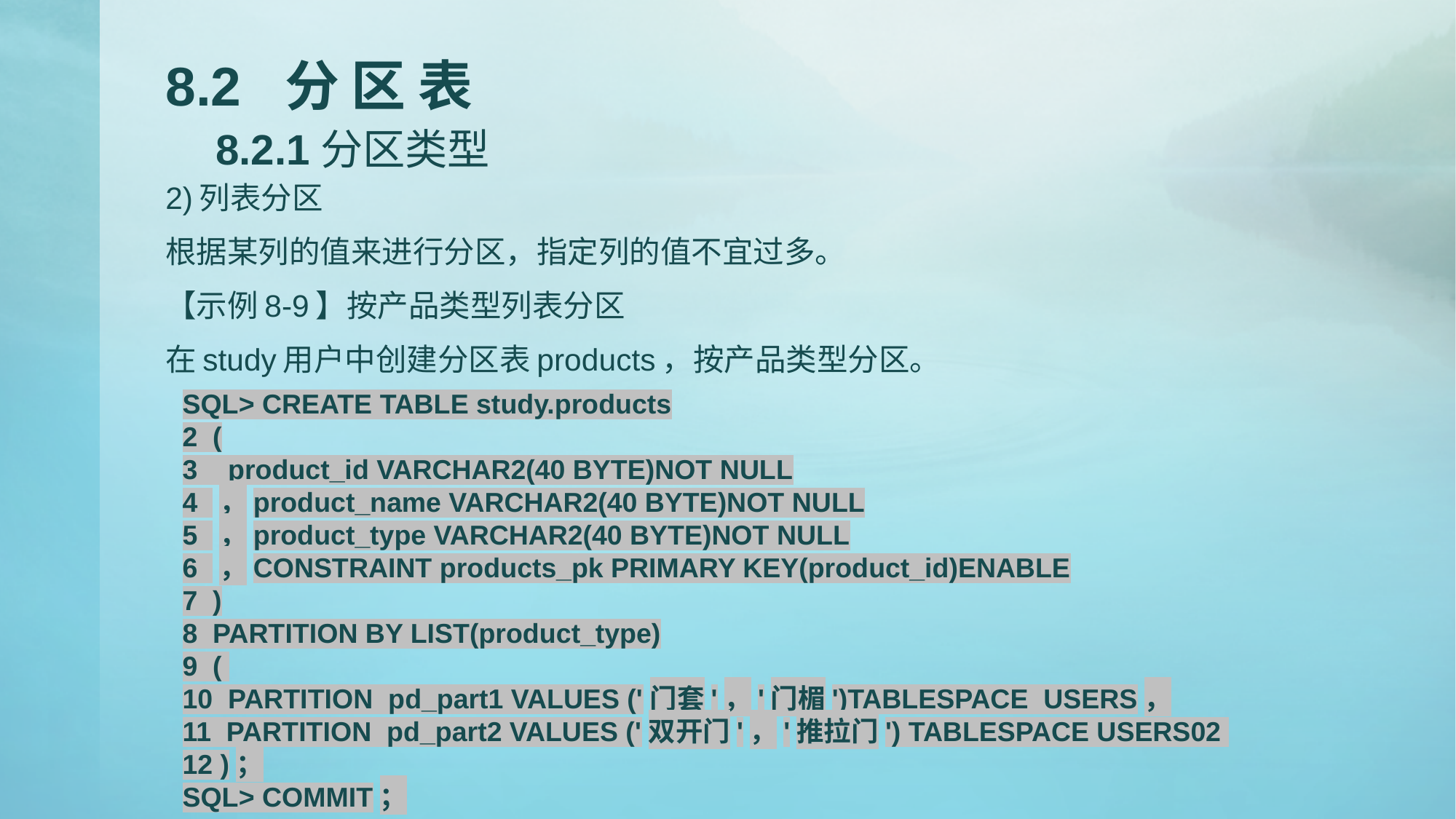

# 8.2  分 区 表 8.2.1分区类型
2)列表分区
根据某列的值来进行分区，指定列的值不宜过多。
【示例8-9】按产品类型列表分区
在study用户中创建分区表products，按产品类型分区。

SQL> CREATE TABLE study.products
2  (
3    product_id VARCHAR2(40 BYTE)NOT NULL
4  ，product_name VARCHAR2(40 BYTE)NOT NULL
5  ，product_type VARCHAR2(40 BYTE)NOT NULL
6  ，CONSTRAINT products_pk PRIMARY KEY(product_id)ENABLE
7  )
8  PARTITION BY LIST(product_type)
9  (
10  PARTITION  pd_part1 VALUES ('门套'，'门楣')TABLESPACE  USERS，
11  PARTITION  pd_part2 VALUES ('双开门'，'推拉门') TABLESPACE USERS02
12 )；
SQL> COMMIT；